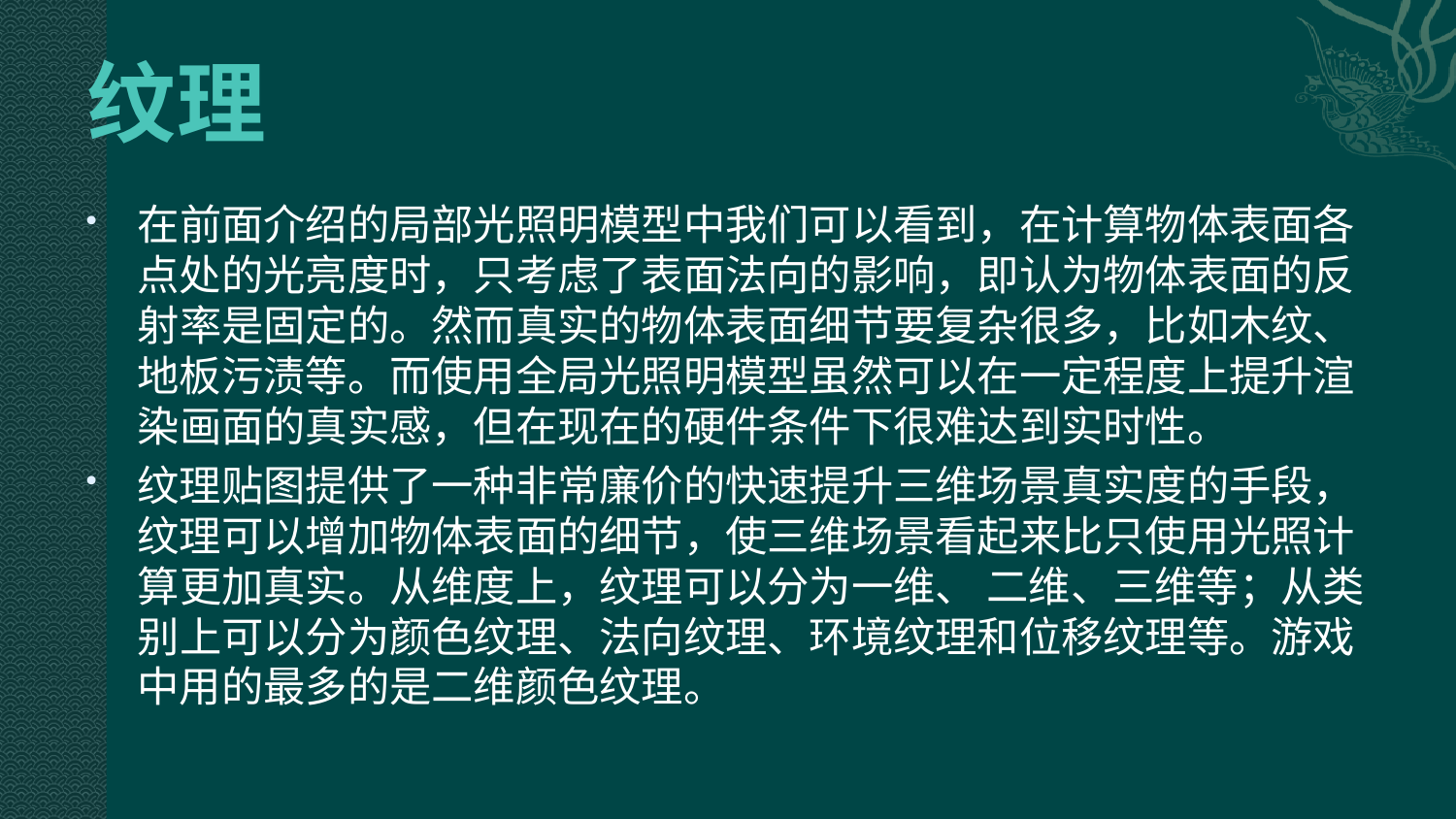

# 纹理
在前面介绍的局部光照明模型中我们可以看到，在计算物体表面各点处的光亮度时，只考虑了表面法向的影响，即认为物体表面的反射率是固定的。然而真实的物体表面细节要复杂很多，比如木纹、地板污渍等。而使用全局光照明模型虽然可以在一定程度上提升渲染画面的真实感，但在现在的硬件条件下很难达到实时性。
纹理贴图提供了一种非常廉价的快速提升三维场景真实度的手段，纹理可以增加物体表面的细节，使三维场景看起来比只使用光照计算更加真实。从维度上，纹理可以分为一维、 二维、三维等；从类别上可以分为颜色纹理、法向纹理、环境纹理和位移纹理等。游戏中用的最多的是二维颜色纹理。